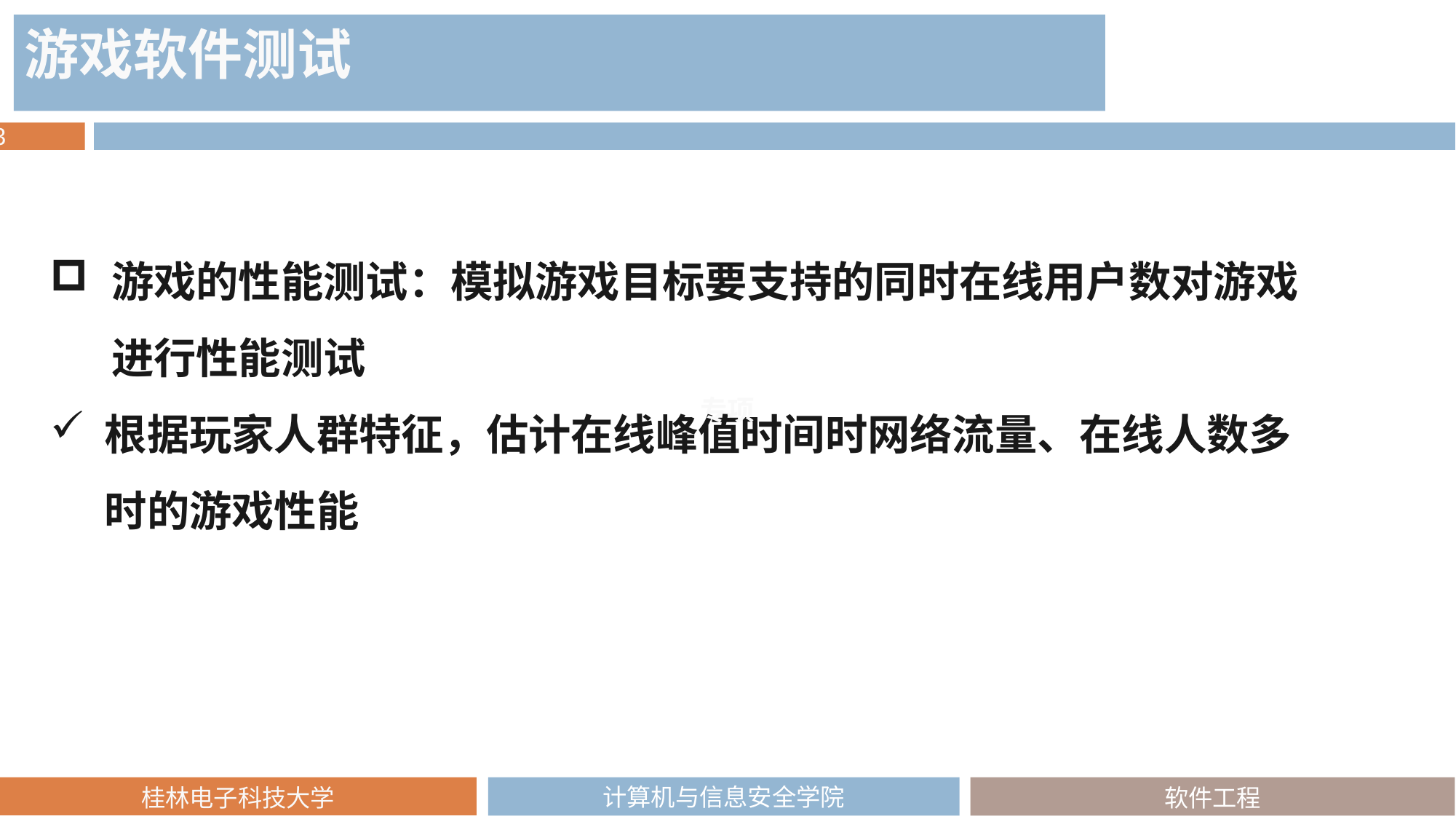

游戏软件测试

游戏的性能测试：模拟游戏目标要支持的同时在线用户数对游戏进行性能测试
根据玩家人群特征，估计在线峰值时间时网络流量、在线人数多时的游戏性能

专项